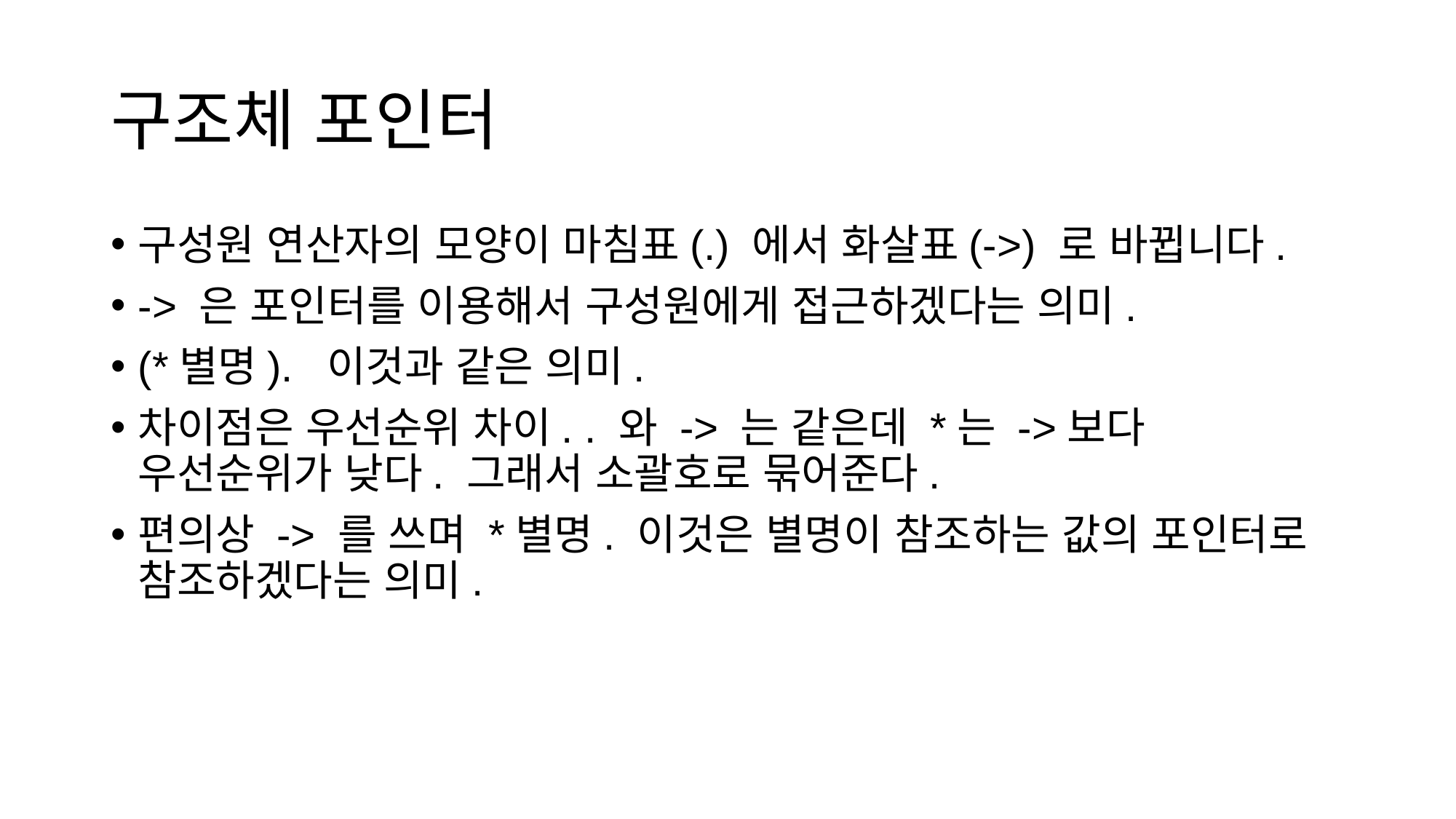

# 구조체 포인터
구성원 연산자의 모양이 마침표(.) 에서 화살표(->) 로 바뀝니다.
-> 은 포인터를 이용해서 구성원에게 접근하겠다는 의미.
(*별명).  이것과 같은 의미.
차이점은 우선순위 차이. . 와 -> 는 같은데 *는 ->보다 우선순위가 낮다. 그래서 소괄호로 묶어준다.
편의상 -> 를 쓰며 *별명. 이것은 별명이 참조하는 값의 포인터로 참조하겠다는 의미.